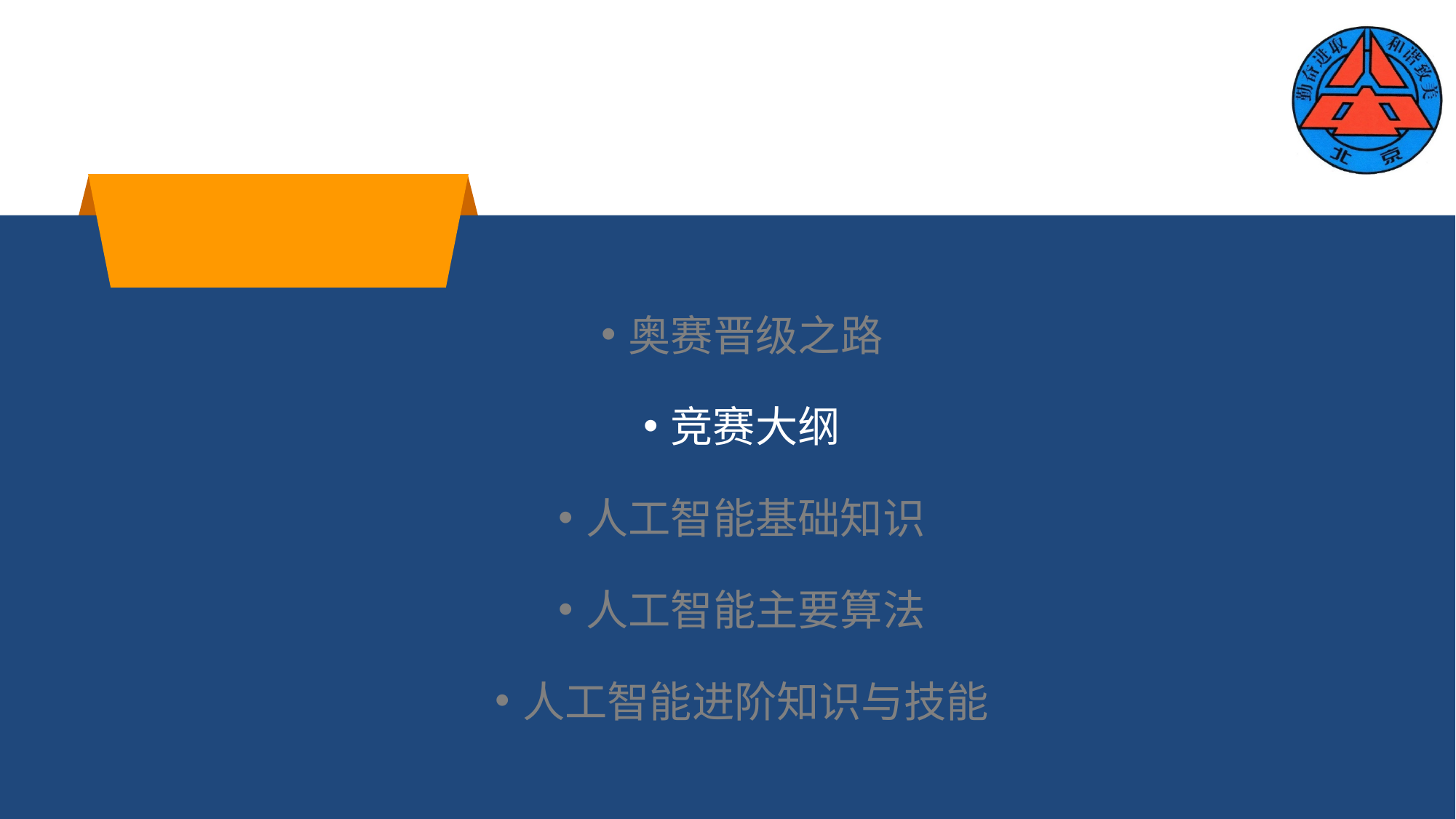

#
奥赛晋级之路
竞赛大纲
人工智能基础知识
人工智能主要算法
人工智能进阶知识与技能